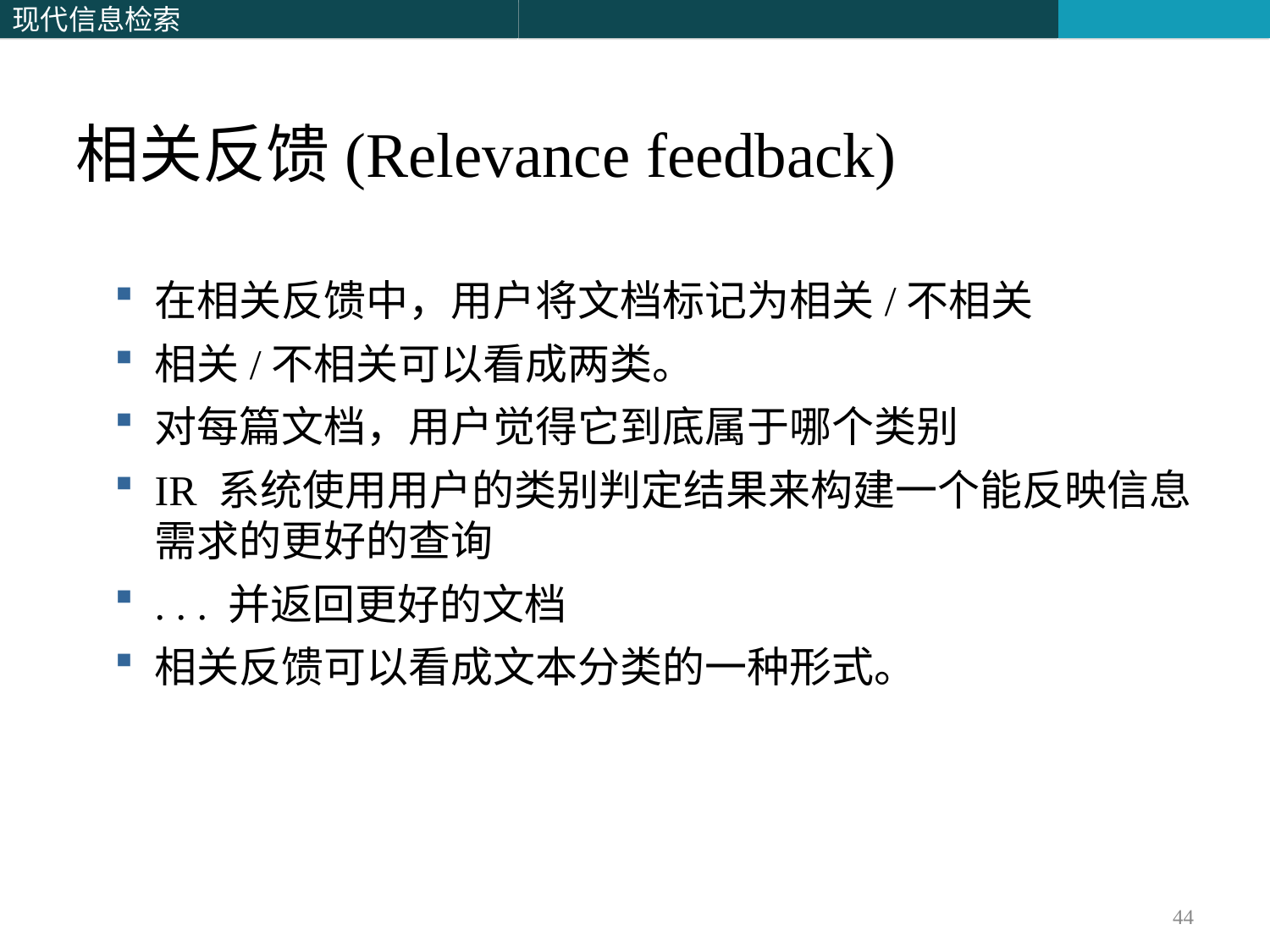

相关反馈(Relevance feedback)
在相关反馈中，用户将文档标记为相关/不相关
相关/不相关可以看成两类。
对每篇文档，用户觉得它到底属于哪个类别
IR 系统使用用户的类别判定结果来构建一个能反映信息需求的更好的查询
. . . 并返回更好的文档
相关反馈可以看成文本分类的一种形式。
44